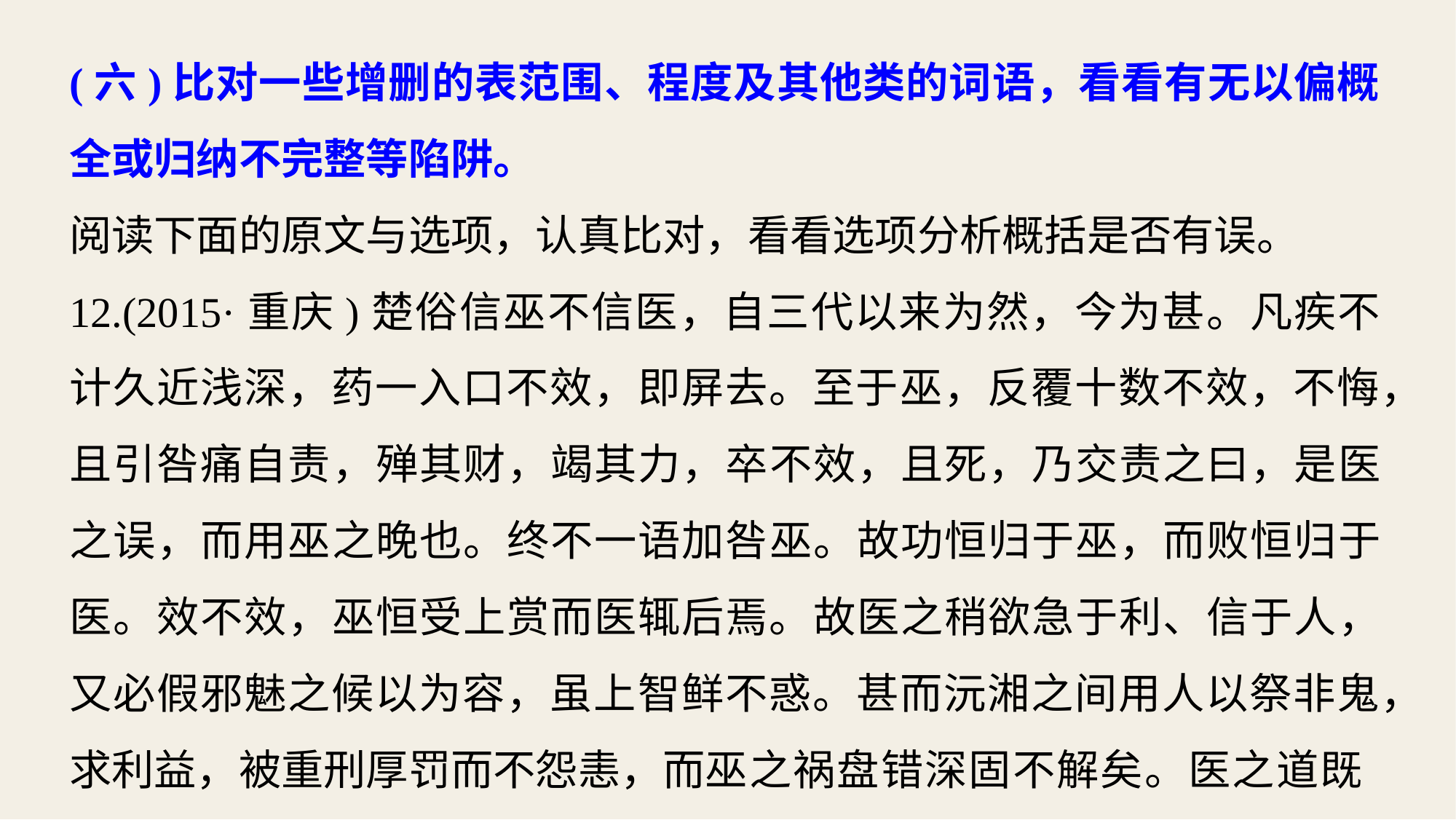

(六)比对一些增删的表范围、程度及其他类的词语，看看有无以偏概全或归纳不完整等陷阱。
阅读下面的原文与选项，认真比对，看看选项分析概括是否有误。
12.(2015·重庆)楚俗信巫不信医，自三代以来为然，今为甚。凡疾不计久近浅深，药一入口不效，即屏去。至于巫，反覆十数不效，不悔，且引咎痛自责，殚其财，竭其力，卒不效，且死，乃交责之曰，是医之误，而用巫之晚也。终不一语加咎巫。故功恒归于巫，而败恒归于医。效不效，巫恒受上赏而医辄后焉。故医之稍欲急于利、信于人，又必假邪魅之候以为容，虽上智鲜不惑。甚而沅湘之间用人以祭非鬼，求利益，被重刑厚罚而不怨恚，而巫之祸盘错深固不解矣。医之道既